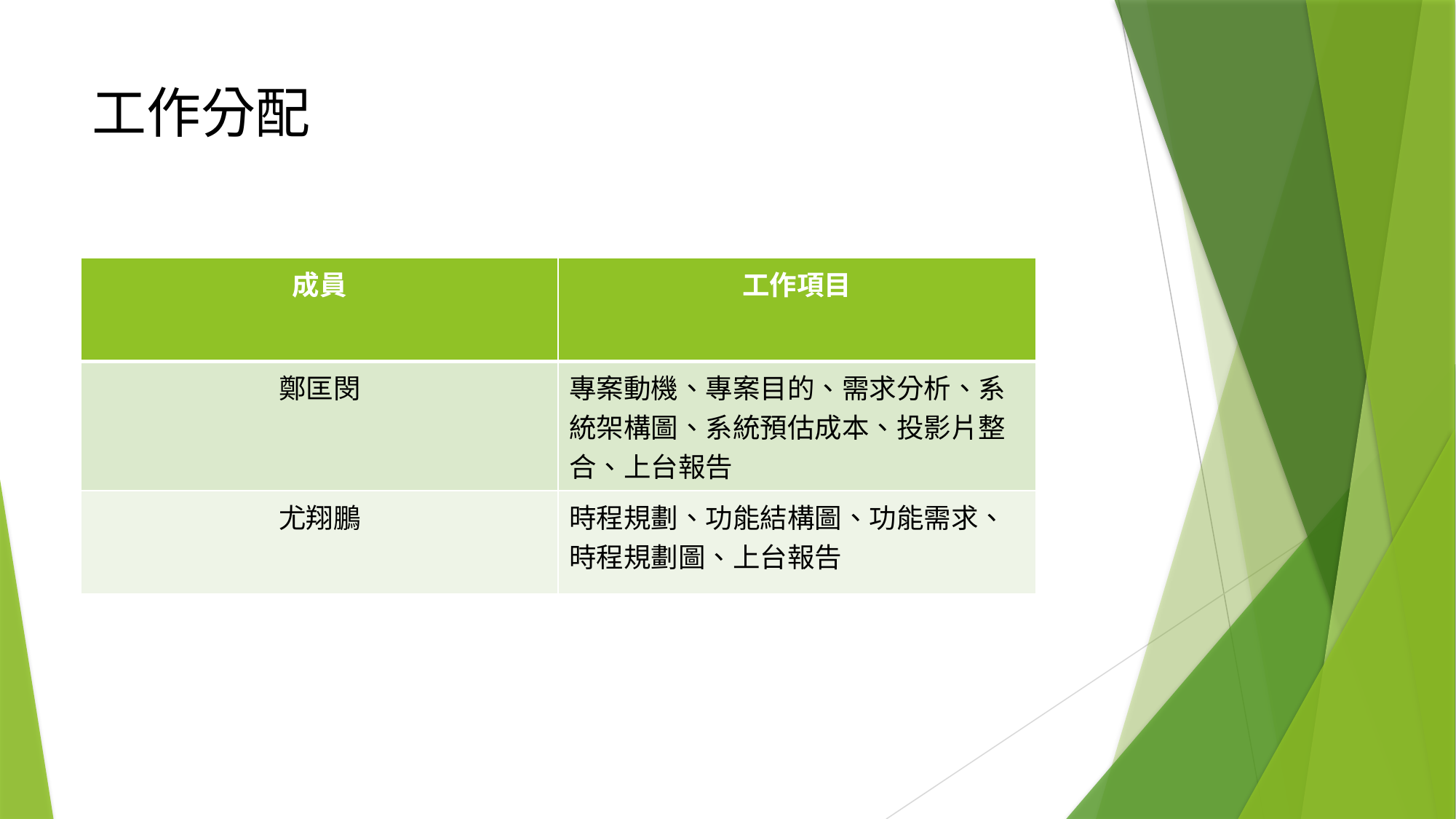

# 工作分配
| 成員 | 工作項目 |
| --- | --- |
| 鄭匡閔 | 專案動機、專案目的、需求分析、系統架構圖、系統預估成本、投影片整合、上台報告 |
| 尤翔鵬 | 時程規劃、功能結構圖、功能需求、時程規劃圖、上台報告 |